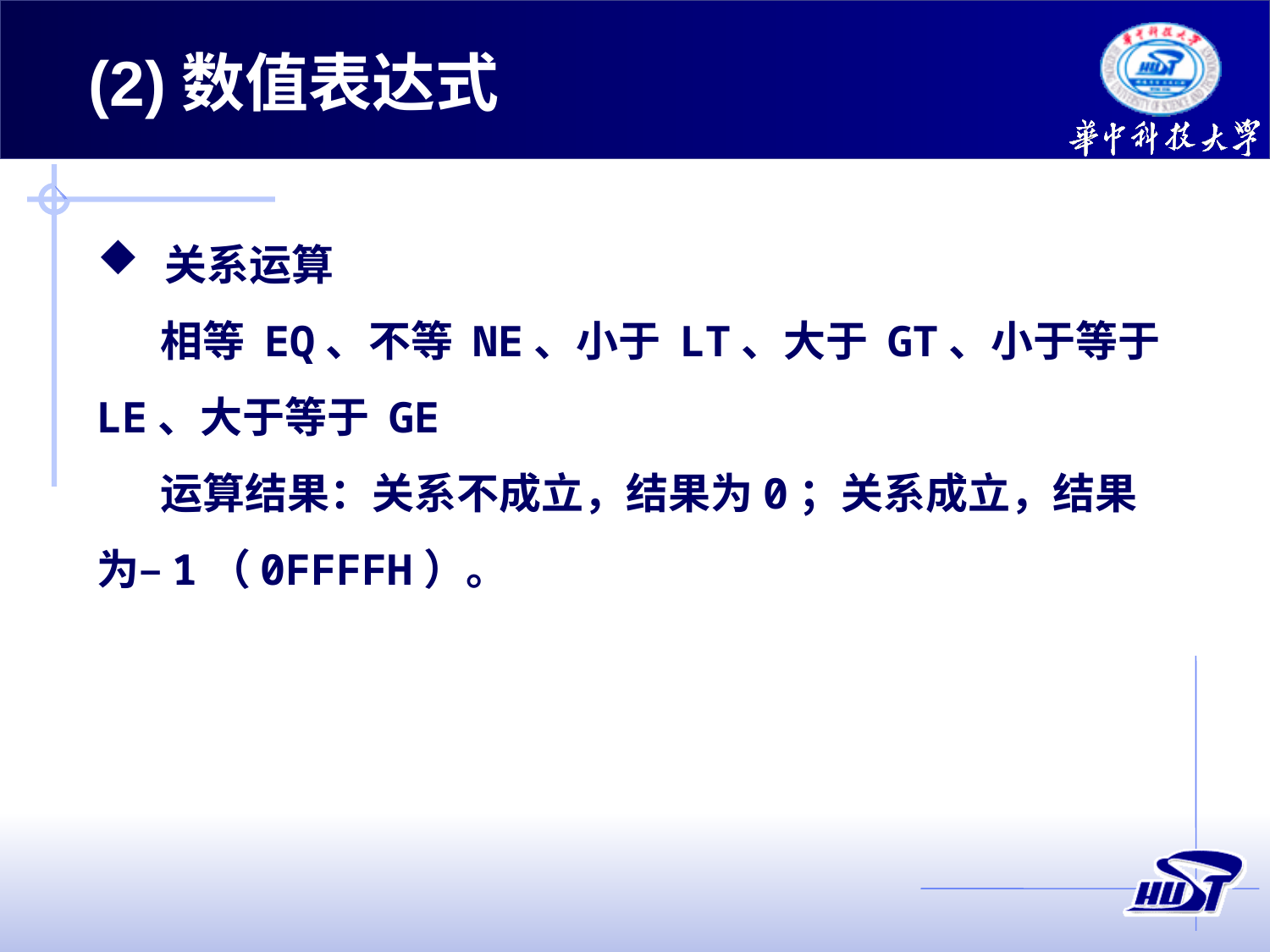

(2)数值表达式
 关系运算
相等 EQ、不等 NE、小于 LT、大于 GT、小于等于 LE、大于等于 GE
运算结果：关系不成立，结果为0；关系成立，结果为–1（0FFFFH）。